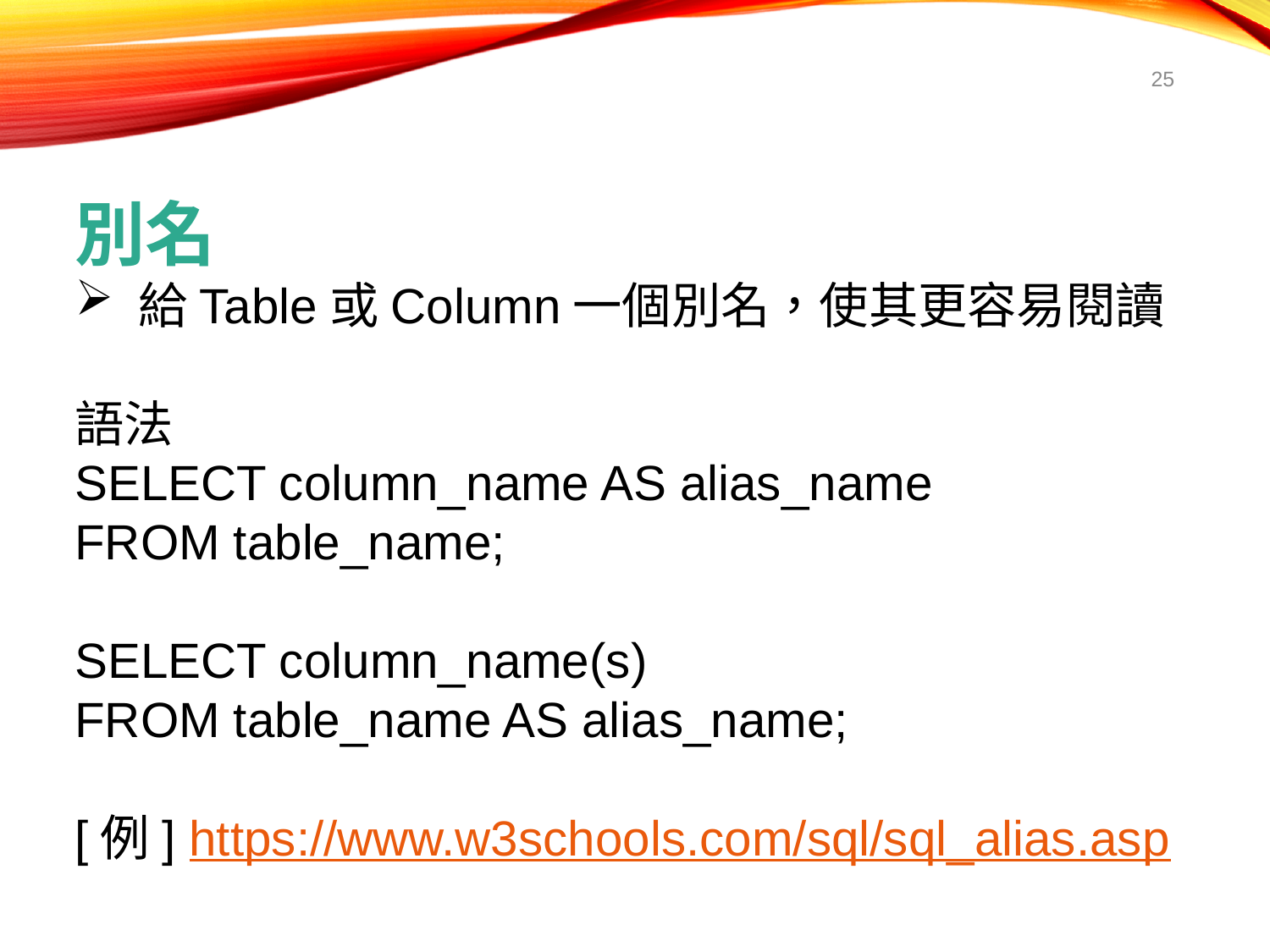

25
別名
給Table或Column一個別名，使其更容易閱讀

語法
SELECT column_name AS alias_name
FROM table_name;

SELECT column_name(s)
FROM table_name AS alias_name;

[例] https://www.w3schools.com/sql/sql_alias.asp